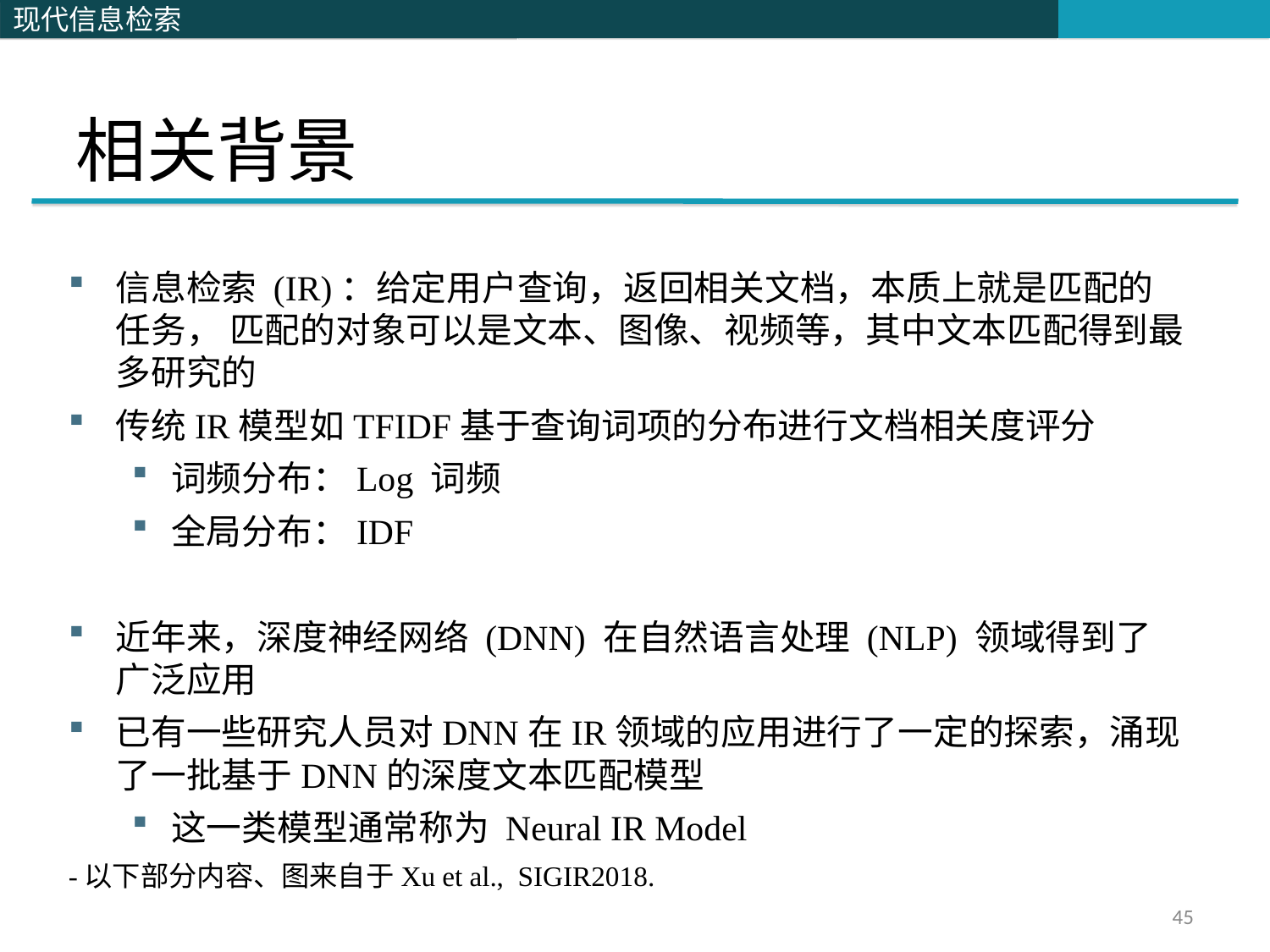

相关背景

信息检索 (IR)：给定用户查询，返回相关文档，本质上就是匹配的任务， 匹配的对象可以是文本、图像、视频等，其中文本匹配得到最多研究的
传统IR模型如TFIDF基于查询词项的分布进行文档相关度评分
词频分布：Log 词频
全局分布：IDF

近年来，深度神经网络 (DNN) 在自然语言处理 (NLP) 领域得到了广泛应用
已有一些研究人员对DNN在IR领域的应用进行了一定的探索，涌现了一批基于DNN的深度文本匹配模型
这一类模型通常称为 Neural IR Model
-以下部分内容、图来自于Xu et al.,  SIGIR2018.

45